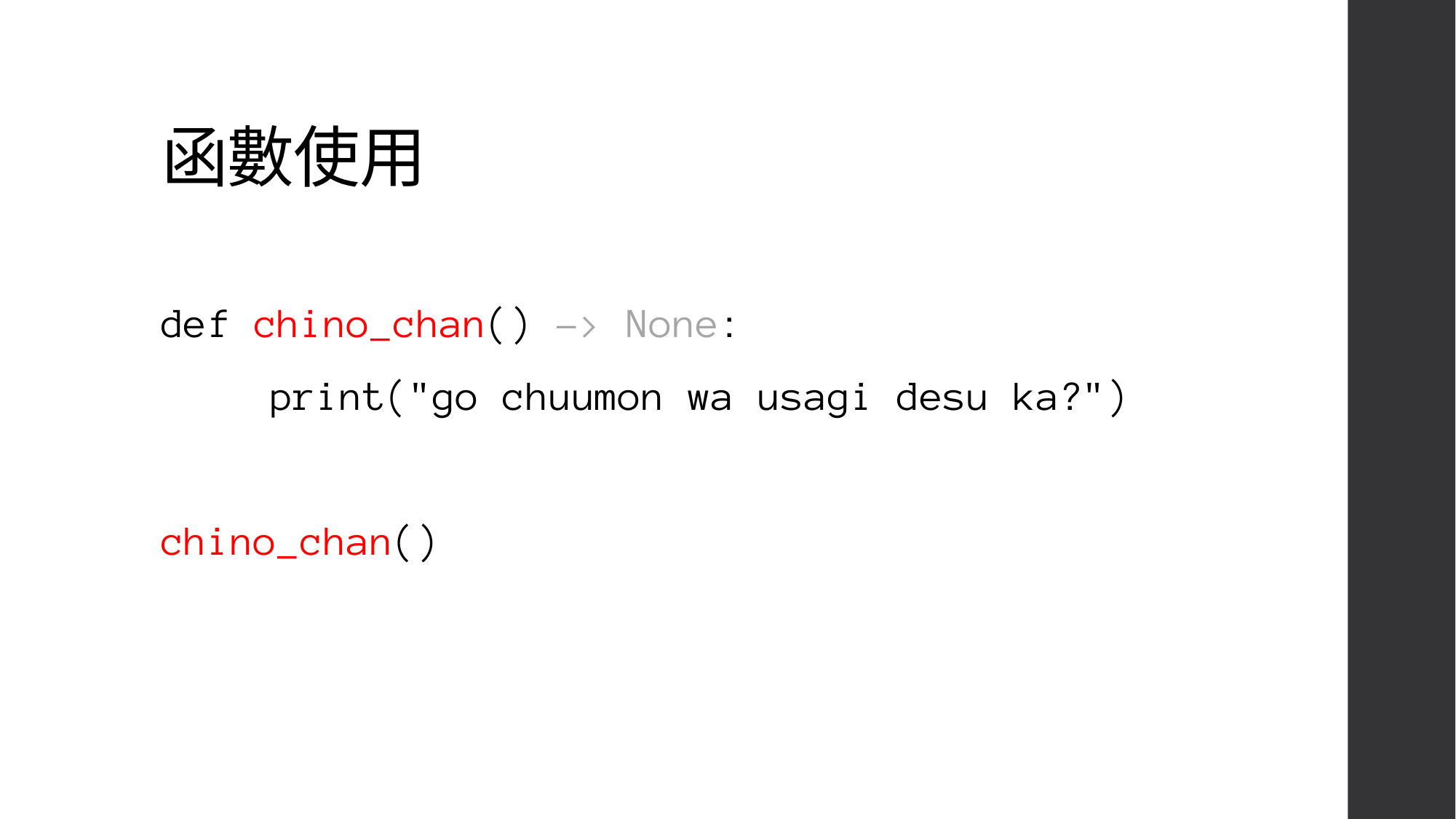

# 函數使用

def chino_chan() -> None:
	print("go chuumon wa usagi desu ka?")

chino_chan()